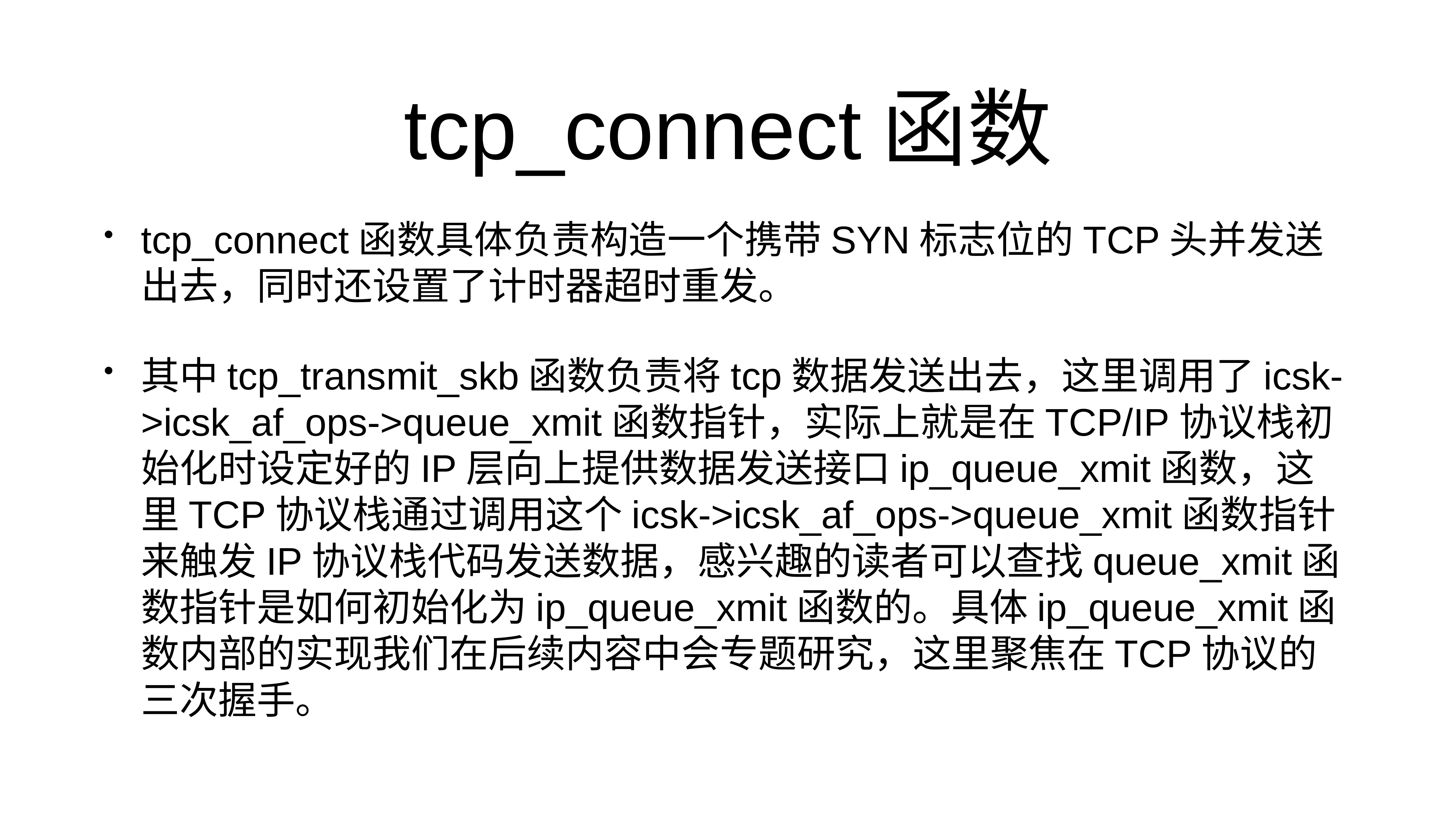

# tcp_connect函数
tcp_connect函数具体负责构造一个携带SYN标志位的TCP头并发送出去，同时还设置了计时器超时重发。
其中tcp_transmit_skb函数负责将tcp数据发送出去，这里调用了icsk->icsk_af_ops->queue_xmit函数指针，实际上就是在TCP/IP协议栈初始化时设定好的IP层向上提供数据发送接口ip_queue_xmit函数，这里TCP协议栈通过调用这个icsk->icsk_af_ops->queue_xmit函数指针来触发IP协议栈代码发送数据，感兴趣的读者可以查找queue_xmit函数指针是如何初始化为ip_queue_xmit函数的。具体ip_queue_xmit函数内部的实现我们在后续内容中会专题研究，这里聚焦在TCP协议的三次握手。